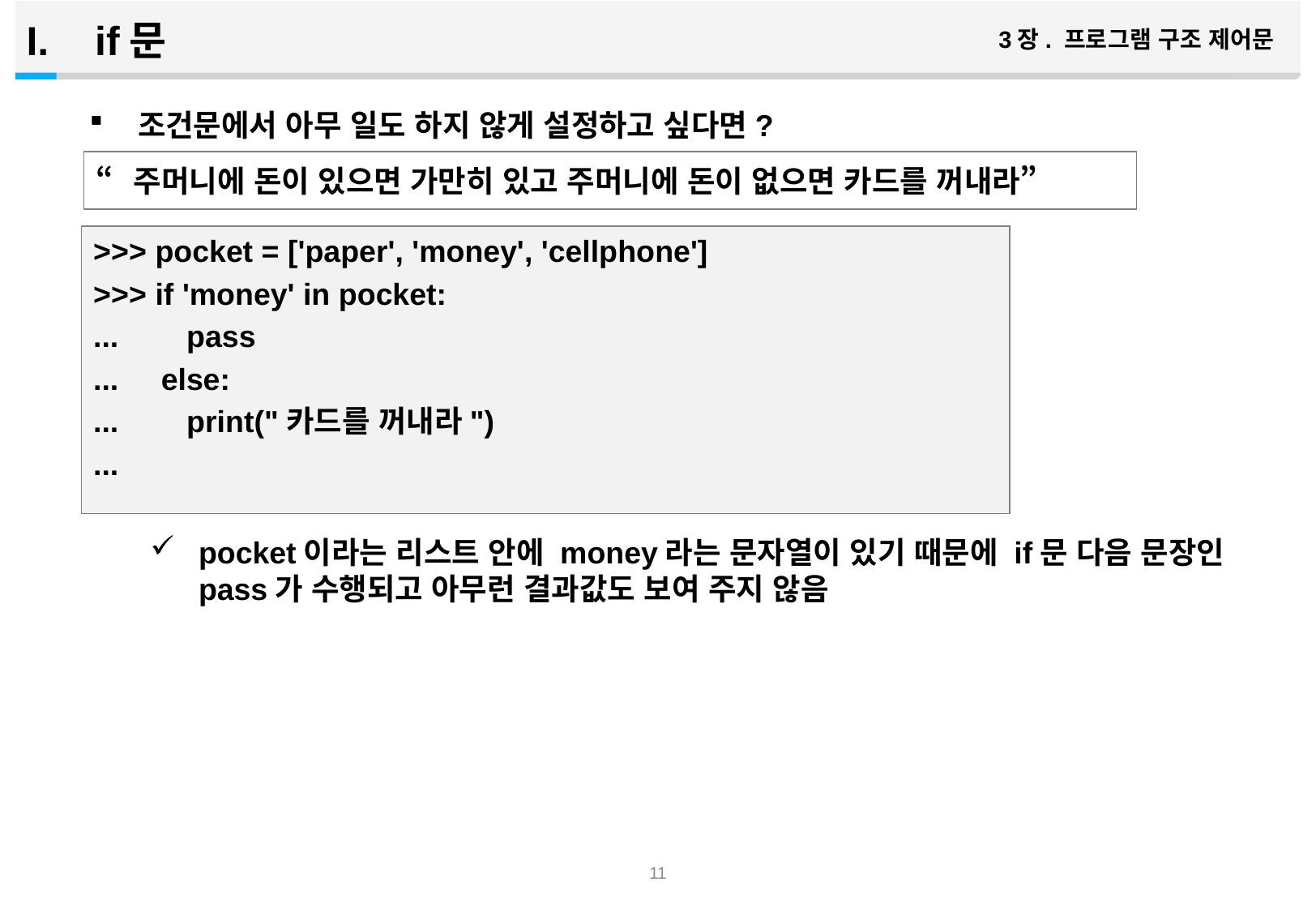

if문
3장. 프로그램 구조 제어문
조건문에서 아무 일도 하지 않게 설정하고 싶다면?

pocket이라는 리스트 안에 money라는 문자열이 있기 때문에 if문 다음 문장인 pass가 수행되고 아무런 결과값도 보여 주지 않음
“주머니에 돈이 있으면 가만히 있고 주머니에 돈이 없으면 카드를 꺼내라”
>>> pocket = ['paper', 'money', 'cellphone']
>>> if 'money' in pocket:
...        pass
...     else:
...        print("카드를 꺼내라")
...
11